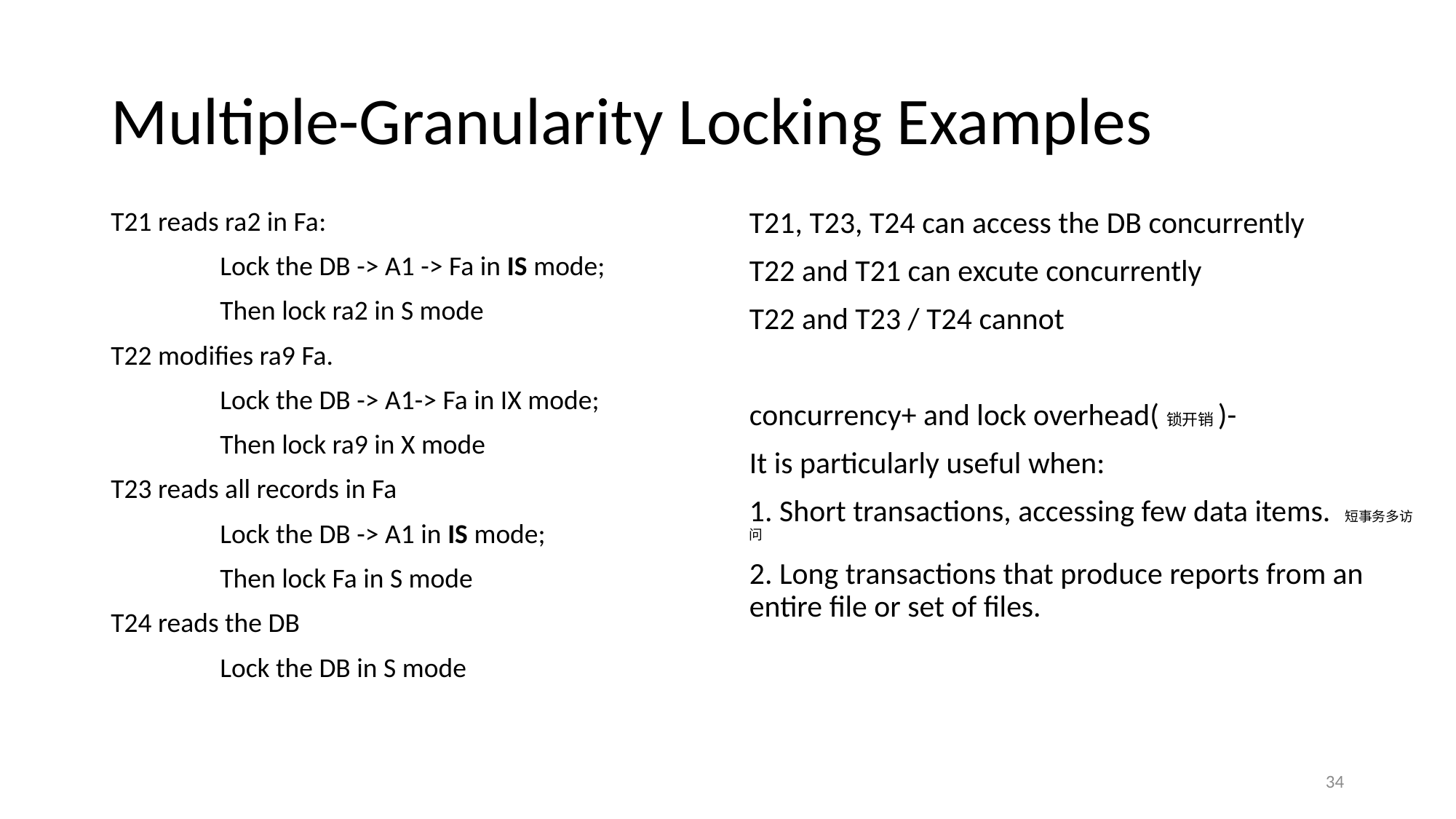

# Multiple-Granularity Locking Examples
T21 reads ra2 in Fa:
	Lock the DB -> A1 -> Fa in IS mode;
	Then lock ra2 in S mode
T22 modifies ra9 Fa.
	Lock the DB -> A1-> Fa in IX mode;
	Then lock ra9 in X mode
T23 reads all records in Fa
	Lock the DB -> A1 in IS mode;
	Then lock Fa in S mode
T24 reads the DB
	Lock the DB in S mode
T21, T23, T24 can access the DB concurrently
T22 and T21 can excute concurrently
T22 and T23 / T24 cannot

concurrency+ and lock overhead(锁开销)-
It is particularly useful when:
1. Short transactions, accessing few data items. 短事务多访问
2. Long transactions that produce reports from an entire file or set of files.
34